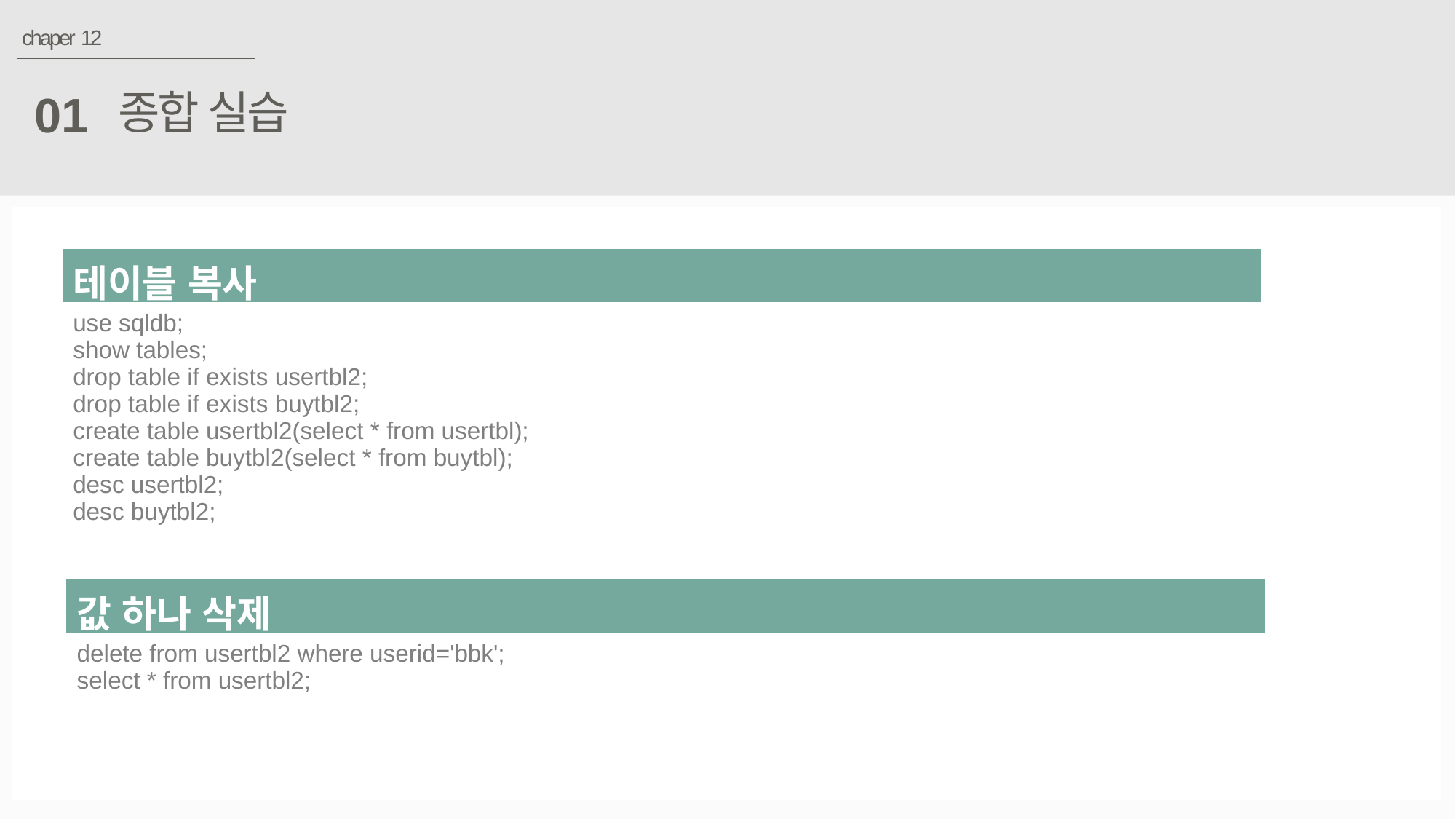

chaper  12
종합 실습
01

| 테이블 복사 |
| --- |
| use sqldb; show tables; drop table if exists usertbl2; drop table if exists buytbl2; create table usertbl2(select \* from usertbl); create table buytbl2(select \* from buytbl); desc usertbl2; desc buytbl2; |
| 값 하나 삭제 |
| --- |
| delete from usertbl2 where userid='bbk'; select \* from usertbl2; |